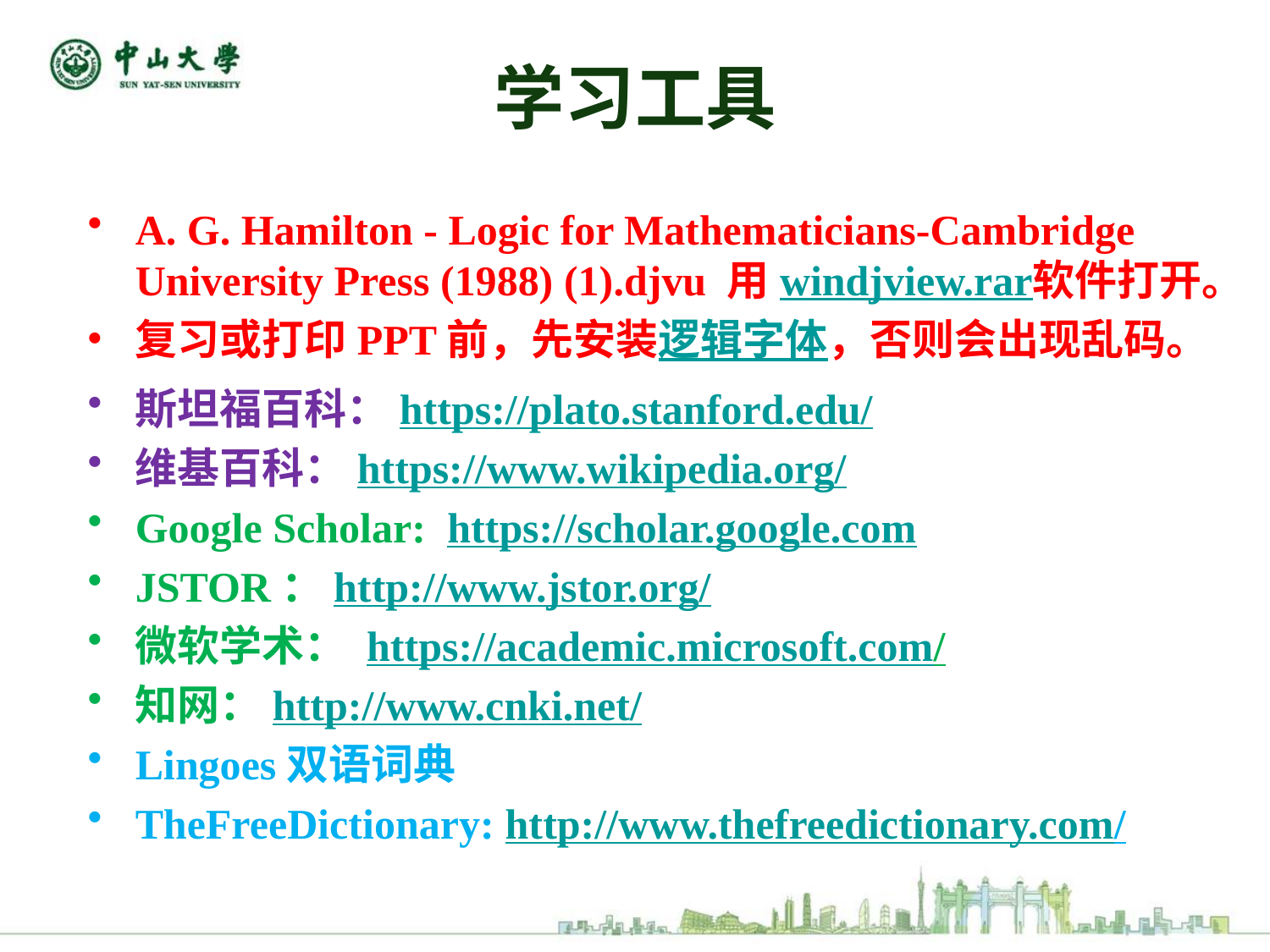

# 学习工具
A. G. Hamilton - Logic for Mathematicians-Cambridge University Press (1988) (1).djvu 用windjview.rar软件打开。
复习或打印PPT前，先安装逻辑字体，否则会出现乱码。
斯坦福百科：https://plato.stanford.edu/
维基百科：https://www.wikipedia.org/
Google Scholar:  https://scholar.google.com
JSTOR：http://www.jstor.org/
微软学术： https://academic.microsoft.com/
知网：http://www.cnki.net/
Lingoes双语词典
TheFreeDictionary: http://www.thefreedictionary.com/